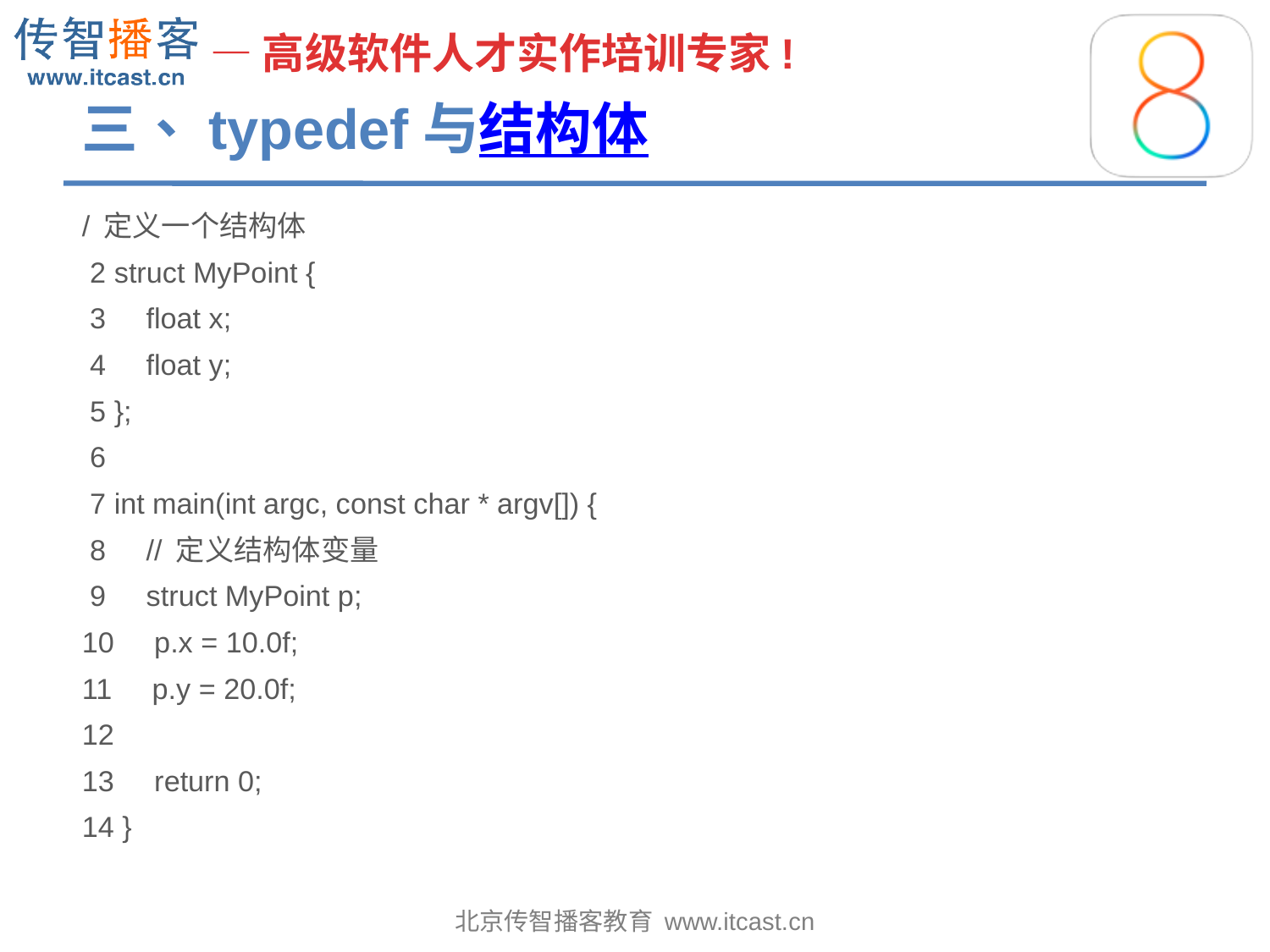

# 三、typedef与结构体
/ 定义一个结构体
 2 struct MyPoint {
 3     float x;
 4     float y;
 5 };
 6
 7 int main(int argc, const char * argv[]) {
 8     // 定义结构体变量
 9     struct MyPoint p;
10     p.x = 10.0f;
11     p.y = 20.0f;
12
13     return 0;
14 }